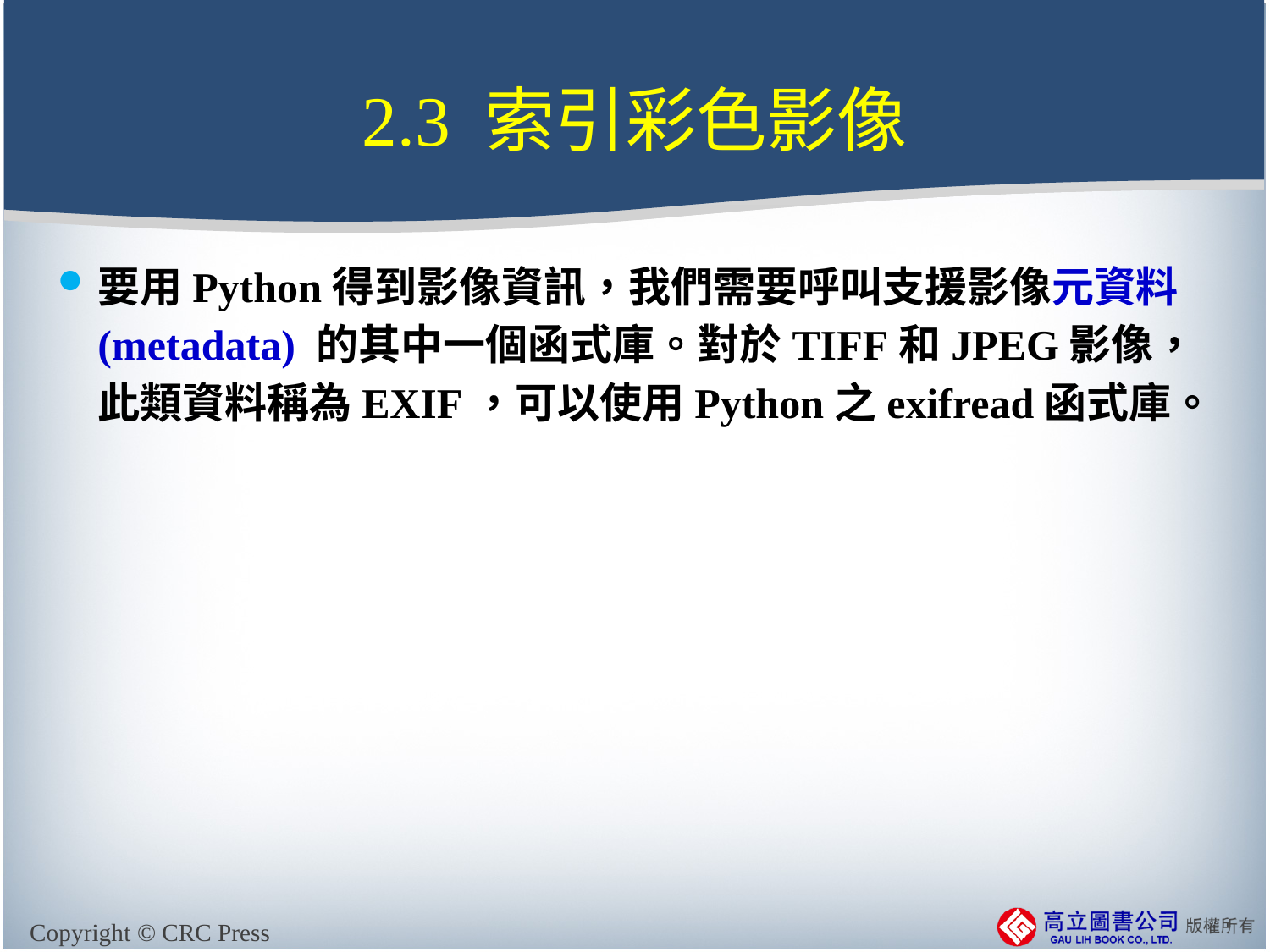

# 2.3 索引彩色影像
要用Python得到影像資訊，我們需要呼叫支援影像元資料 (metadata) 的其中一個函式庫。對於TIFF和JPEG影像，此類資料稱為EXIF，可以使用Python之exifread函式庫。